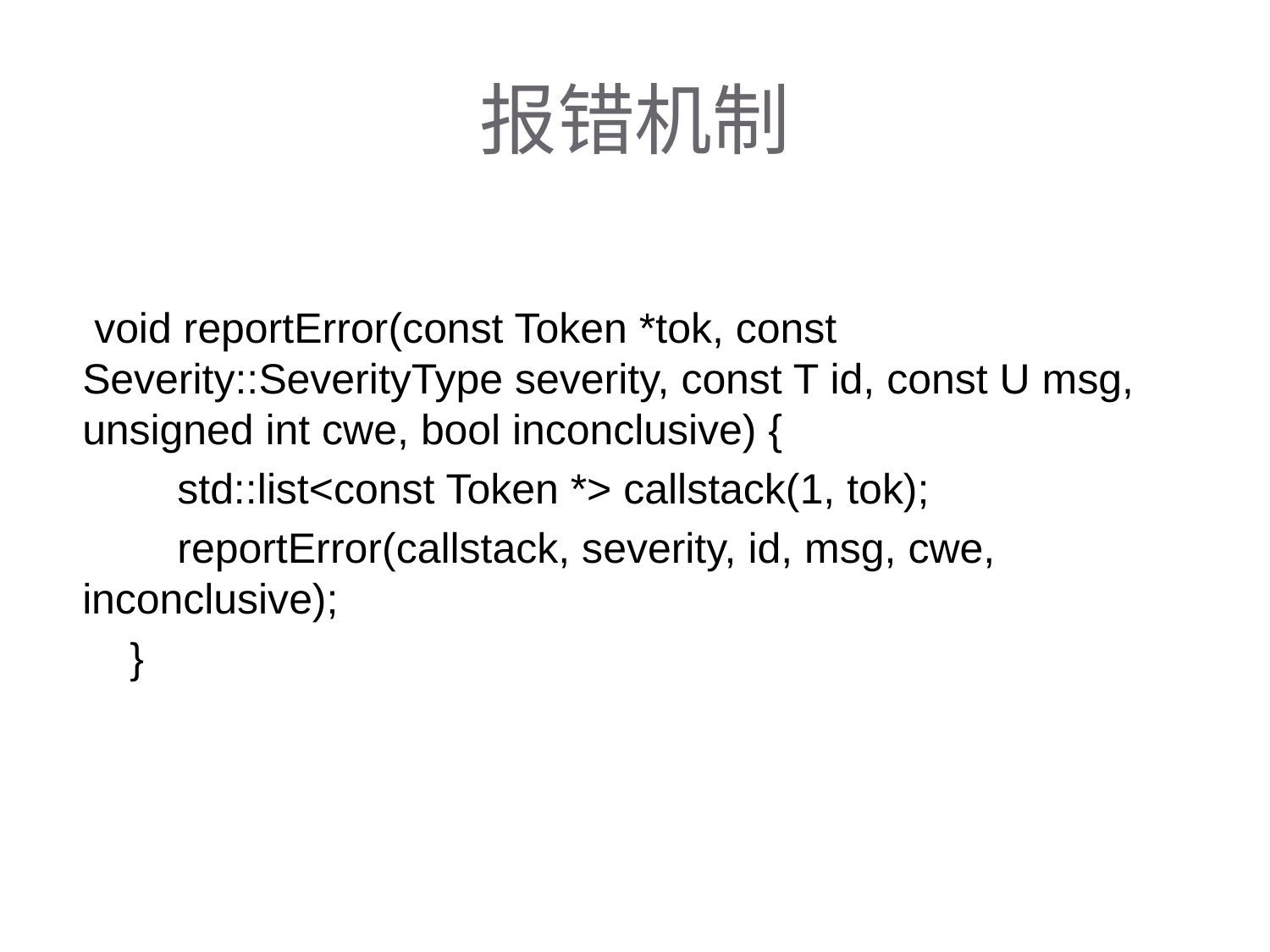

# 报错机制
 void reportError(const Token *tok, const Severity::SeverityType severity, const T id, const U msg, unsigned int cwe, bool inconclusive) {
        std::list<const Token *> callstack(1, tok);
        reportError(callstack, severity, id, msg, cwe, inconclusive);
    }